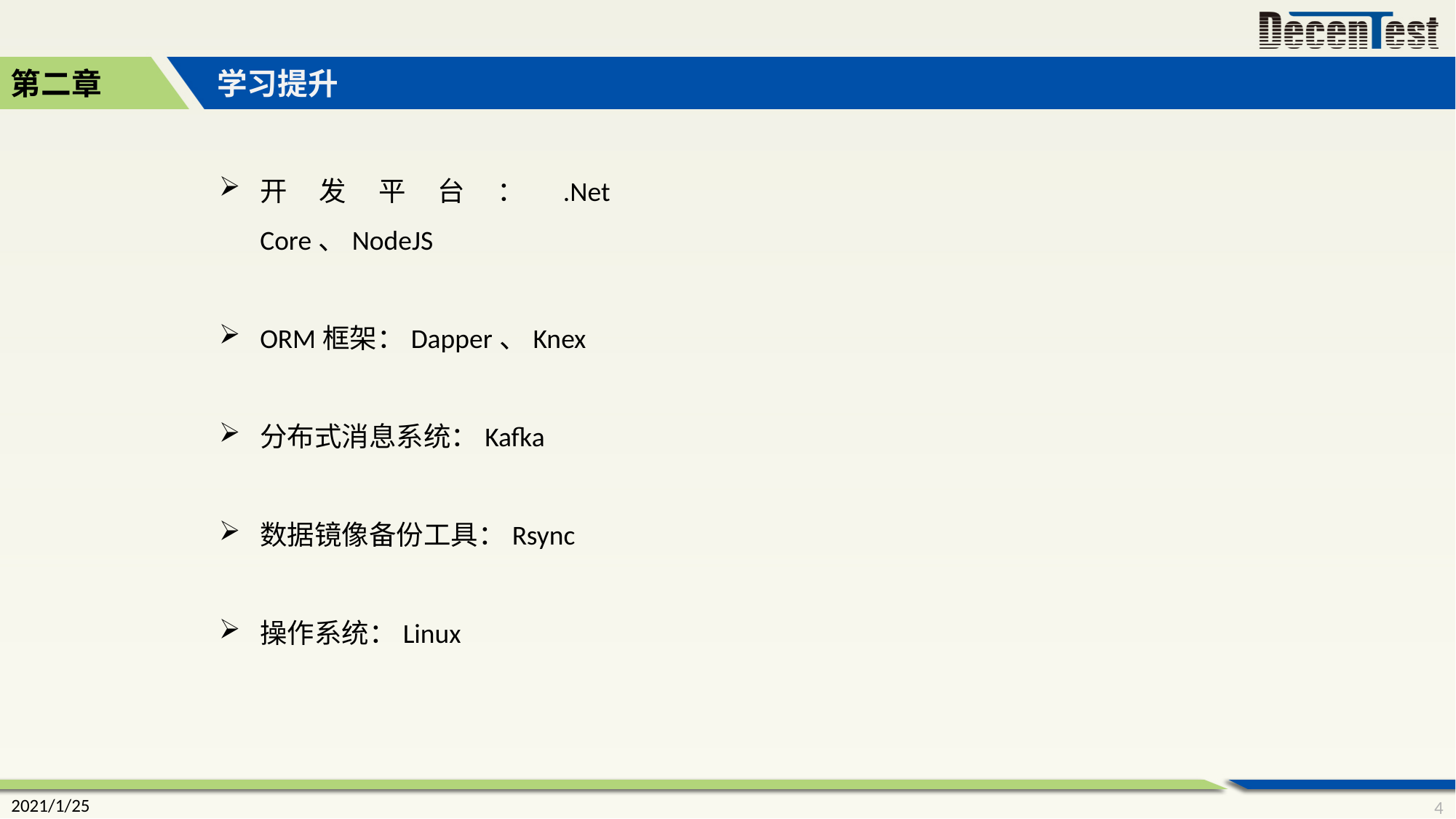

第二章
学习提升
开发平台：.Net Core、NodeJS

ORM框架：Dapper、Knex

分布式消息系统：Kafka

数据镜像备份工具：Rsync

操作系统：Linux

2021/1/25
4